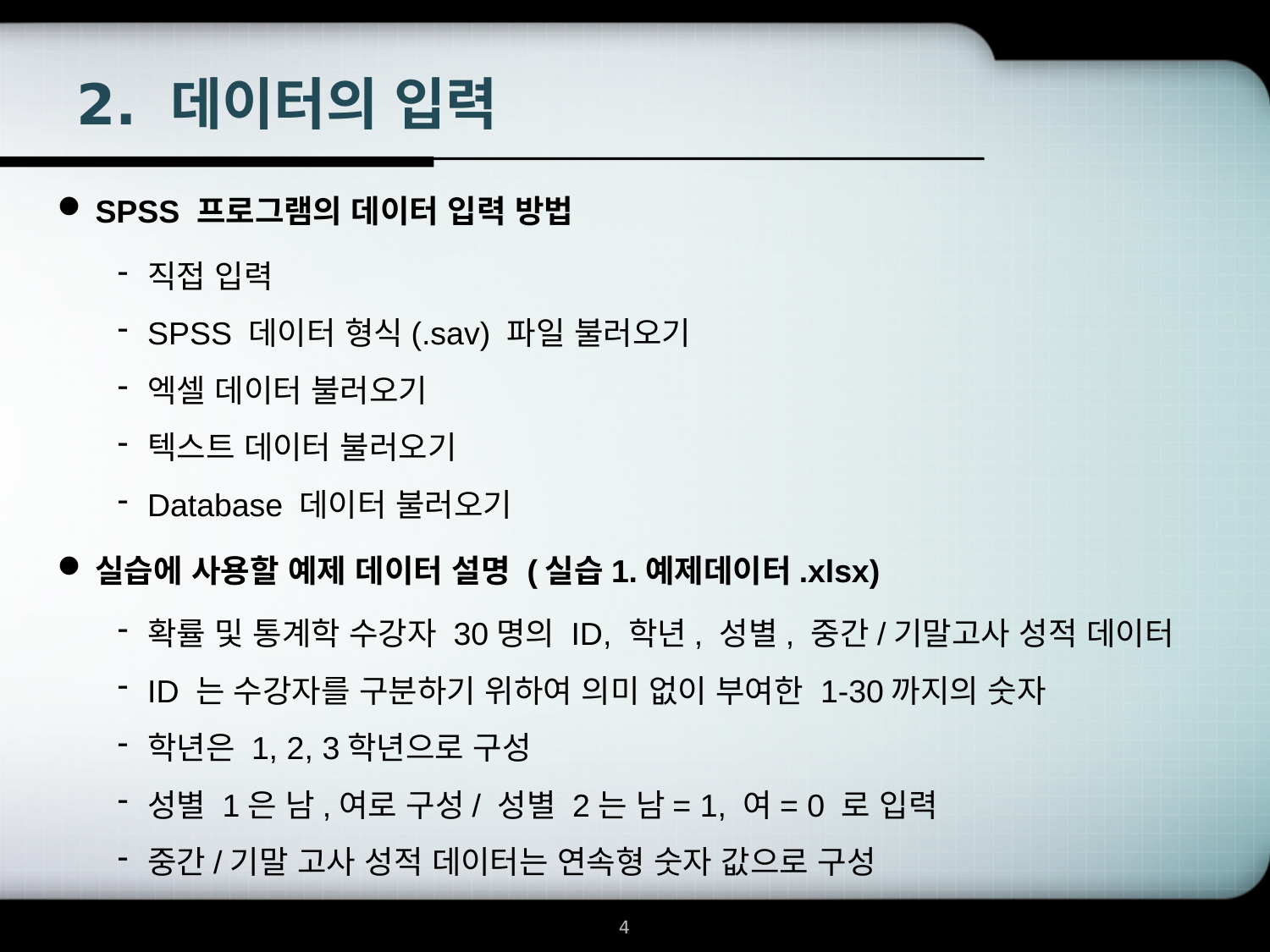

# 2. 데이터의 입력
SPSS 프로그램의 데이터 입력 방법
직접 입력
SPSS 데이터 형식(.sav) 파일 불러오기
엑셀 데이터 불러오기
텍스트 데이터 불러오기
Database 데이터 불러오기
실습에 사용할 예제 데이터 설명 (실습1.예제데이터.xlsx)
확률 및 통계학 수강자 30명의 ID, 학년, 성별, 중간/기말고사 성적 데이터
ID 는 수강자를 구분하기 위하여 의미 없이 부여한 1-30까지의 숫자
학년은 1, 2, 3학년으로 구성
성별 1은 남,여로 구성/ 성별 2는 남= 1, 여= 0 로 입력
중간/기말 고사 성적 데이터는 연속형 숫자 값으로 구성
4